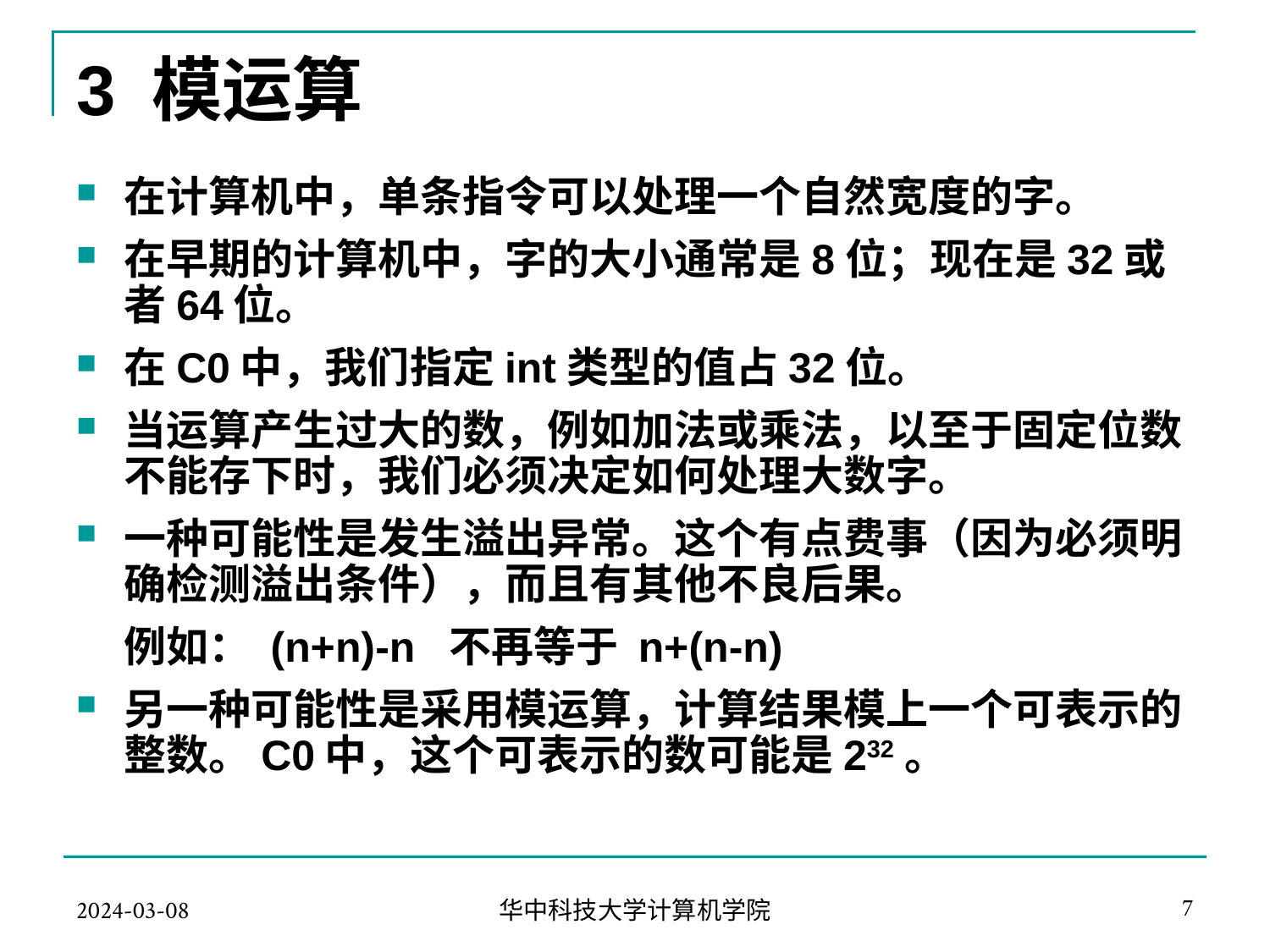

# 3 模运算
在计算机中，单条指令可以处理一个自然宽度的字。
在早期的计算机中，字的大小通常是8位；现在是32或者64位。
在C0中，我们指定int类型的值占32位。
当运算产生过大的数，例如加法或乘法，以至于固定位数不能存下时，我们必须决定如何处理大数字。
一种可能性是发生溢出异常。这个有点费事（因为必须明确检测溢出条件），而且有其他不良后果。
	例如： (n+n)-n  不再等于 n+(n-n)
另一种可能性是采用模运算，计算结果模上一个可表示的整数。C0中，这个可表示的数可能是232。
2024-03-08
7
华中科技大学计算机学院